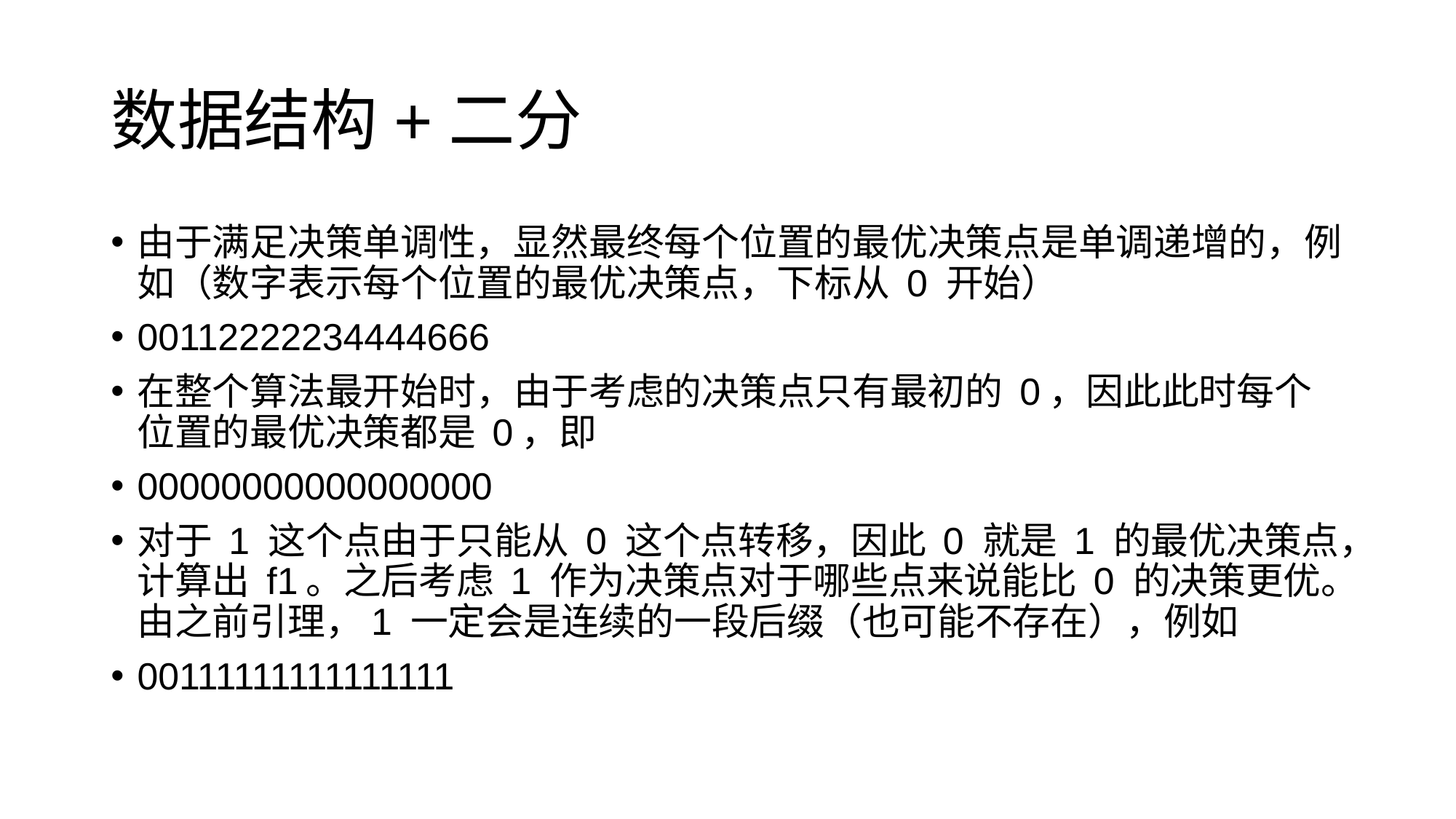

# 数据结构+二分
由于满足决策单调性，显然最终每个位置的最优决策点是单调递增的，例如（数字表示每个位置的最优决策点，下标从 0 开始）
00112222234444666
在整个算法最开始时，由于考虑的决策点只有最初的 0，因此此时每个位置的最优决策都是 0，即
00000000000000000
对于 1 这个点由于只能从 0 这个点转移，因此 0 就是 1 的最优决策点，计算出 f1。之后考虑 1 作为决策点对于哪些点来说能比 0 的决策更优。由之前引理，1 一定会是连续的一段后缀（也可能不存在），例如
00111111111111111